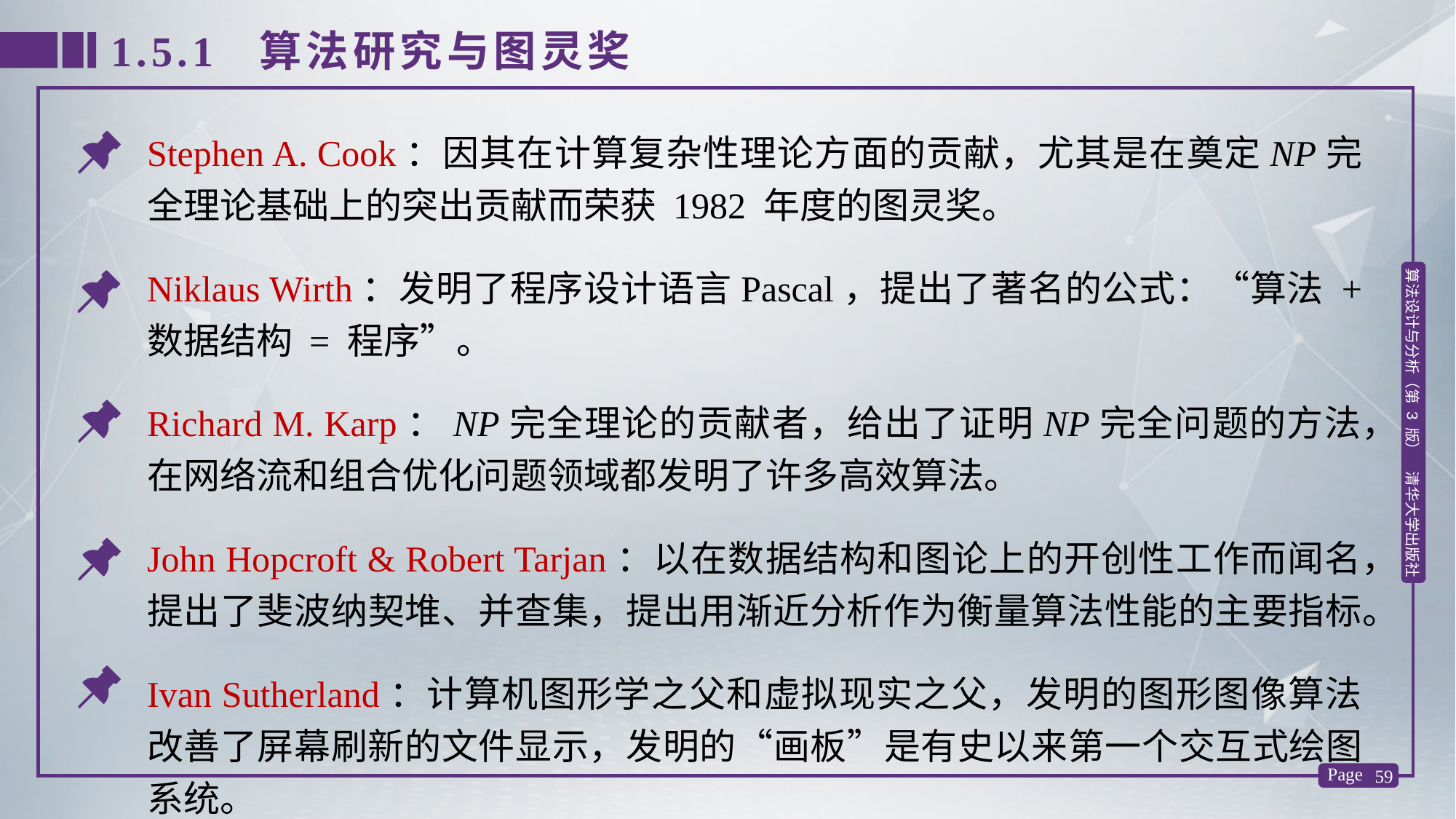

1.5.1  算法研究与图灵奖
Stephen A. Cook：因其在计算复杂性理论方面的贡献，尤其是在奠定NP完全理论基础上的突出贡献而荣获 1982 年度的图灵奖。
Niklaus Wirth：发明了程序设计语言Pascal，提出了著名的公式：“算法 + 数据结构 = 程序”。
Richard M. Karp：NP完全理论的贡献者，给出了证明NP完全问题的方法，在网络流和组合优化问题领域都发明了许多高效算法。
John Hopcroft & Robert Tarjan：以在数据结构和图论上的开创性工作而闻名，提出了斐波纳契堆、并查集，提出用渐近分析作为衡量算法性能的主要指标。
Ivan Sutherland：计算机图形学之父和虚拟现实之父，发明的图形图像算法改善了屏幕刷新的文件显示，发明的“画板”是有史以来第一个交互式绘图系统。